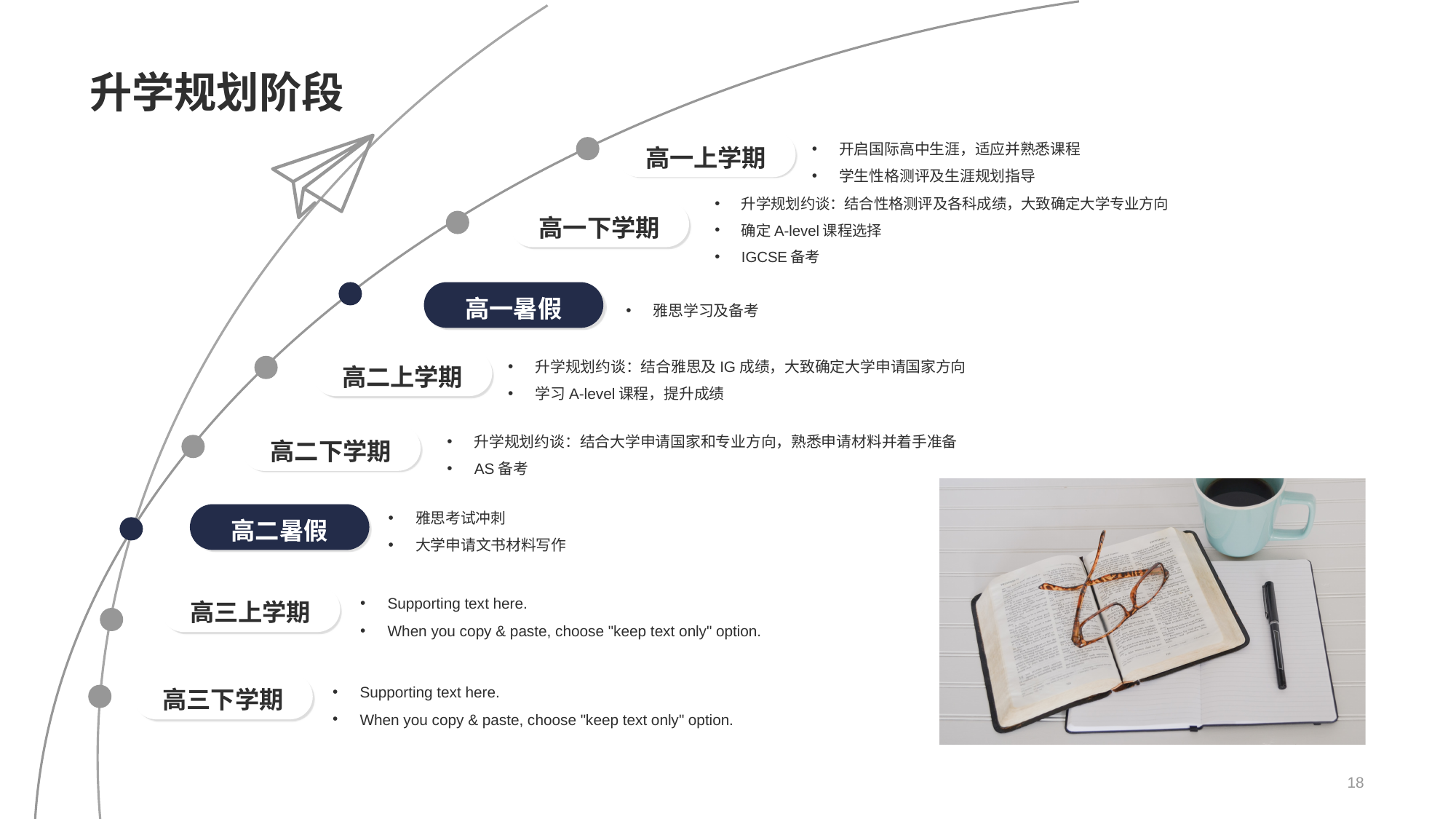

# 升学规划阶段

开启国际高中生涯，适应并熟悉课程
学生性格测评及生涯规划指导

升学规划约谈：结合性格测评及各科成绩，大致确定大学专业方向
确定A-level课程选择
IGCSE备考
高一下学期
高二上学期

高二下学期

高二暑假

高三下学期

高一上学期

高一暑假
雅思学习及备考
升学规划约谈：结合雅思及IG成绩，大致确定大学申请国家方向
学习A-level课程，提升成绩
升学规划约谈：结合大学申请国家和专业方向，熟悉申请材料并着手准备
AS备考

雅思考试冲刺
大学申请文书材料写作
Supporting text here.
When you copy & paste, choose "keep text only" option.
高三上学期

Supporting text here.
When you copy & paste, choose "keep text only" option.
18